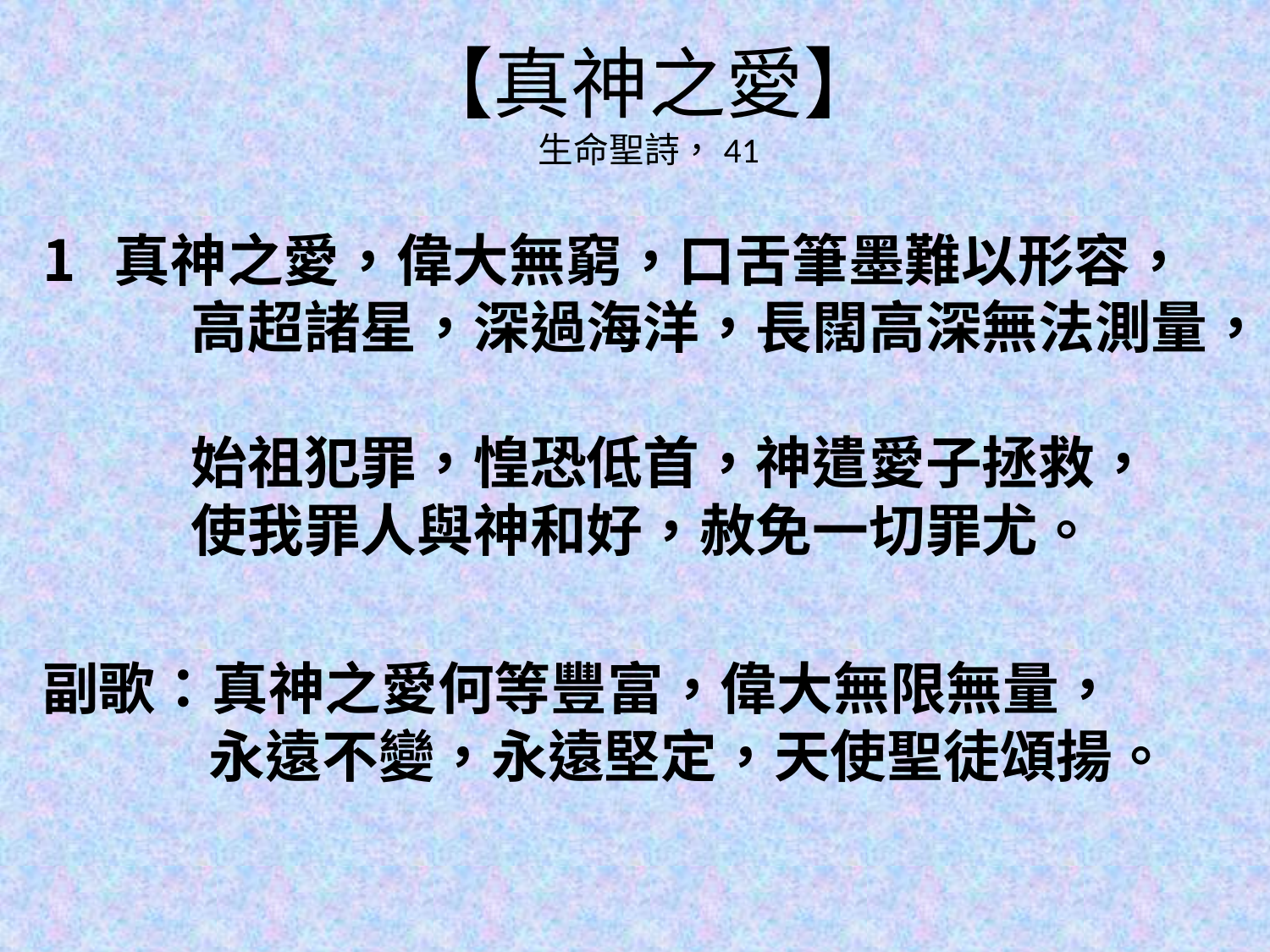

# 【真神之愛】 生命聖詩，41
真神之愛，偉大無窮，口舌筆墨難以形容，
      高超諸星，深過海洋，長闊高深無法測量，
      始祖犯罪，惶恐低首，神遣愛子拯救，
      使我罪人與神和好，赦免一切罪尤。

副歌：真神之愛何等豐富，偉大無限無量，
　   永遠不變，永遠堅定，天使聖徒頌揚。